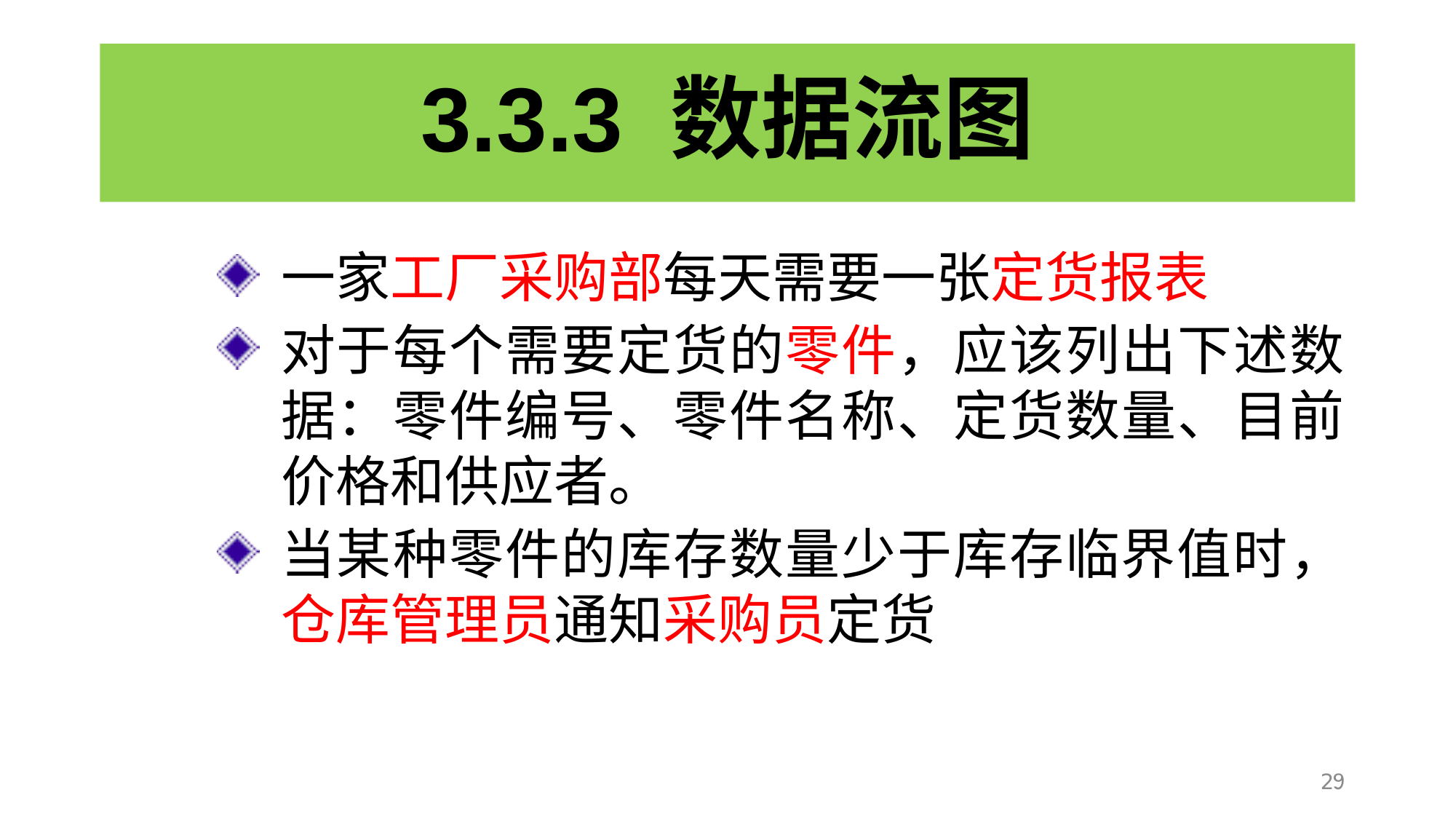

# 3.3.3 数据流图
一家工厂采购部每天需要一张定货报表
对于每个需要定货的零件，应该列出下述数据：零件编号、零件名称、定货数量、目前价格和供应者。
当某种零件的库存数量少于库存临界值时，仓库管理员通知采购员定货

29